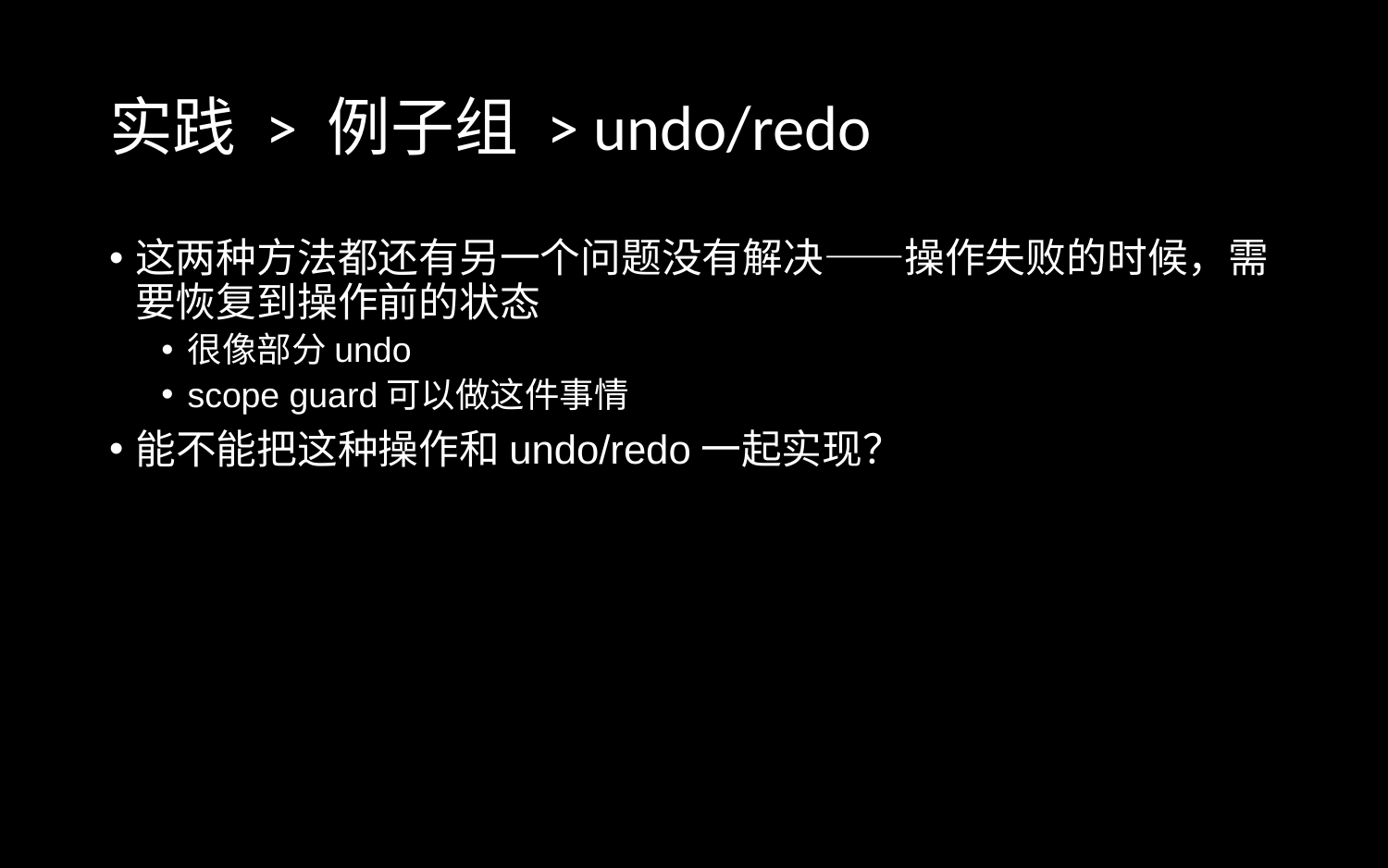

# 实践 > 例子组 > undo/redo
这两种方法都还有另一个问题没有解决——操作失败的时候，需要恢复到操作前的状态
很像部分undo
scope guard可以做这件事情
能不能把这种操作和undo/redo一起实现？